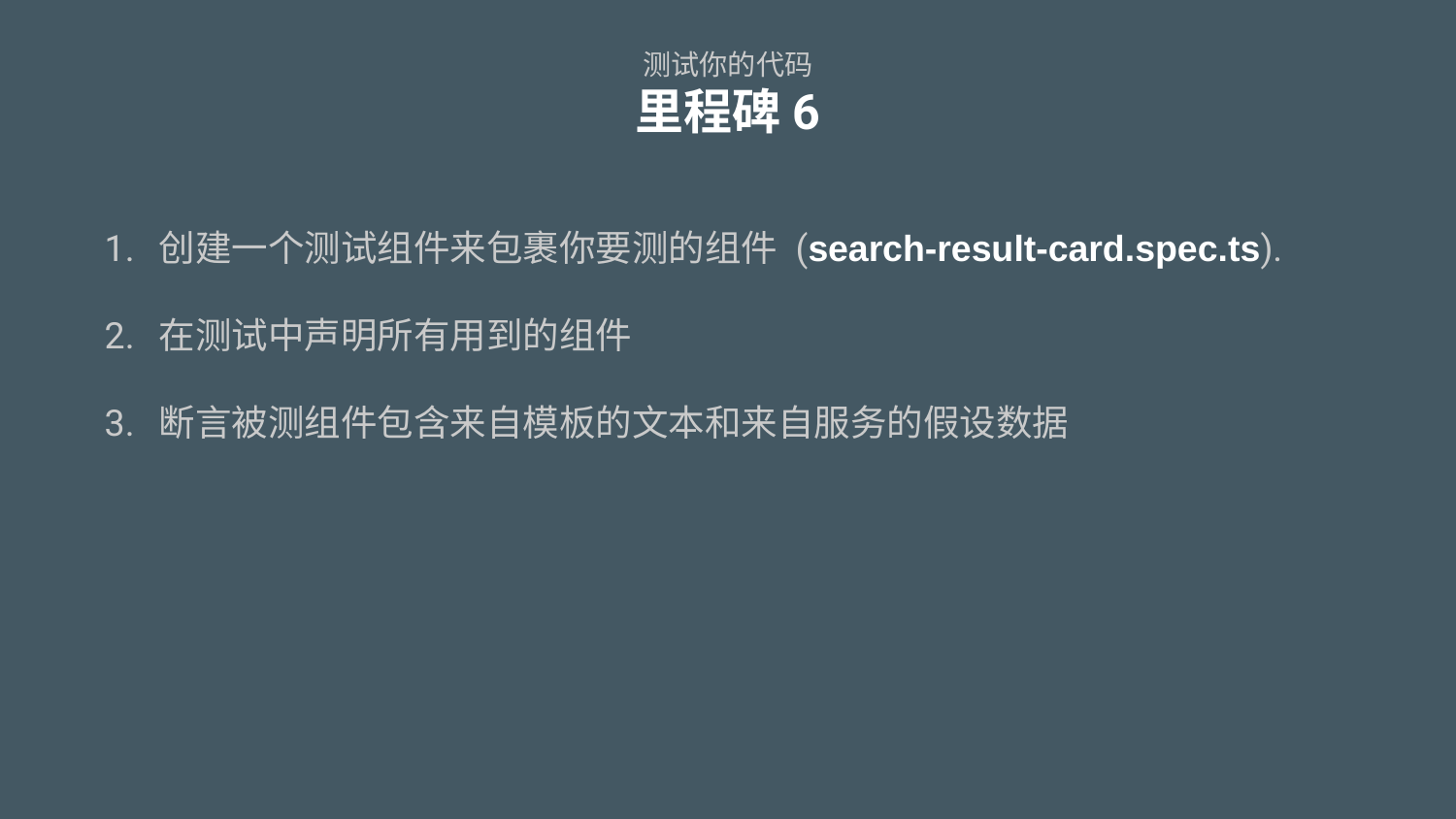

# 测试你的代码 里程碑6
创建一个测试组件来包裹你要测的组件 (search-result-card.spec.ts).
在测试中声明所有用到的组件
断言被测组件包含来自模板的文本和来自服务的假设数据